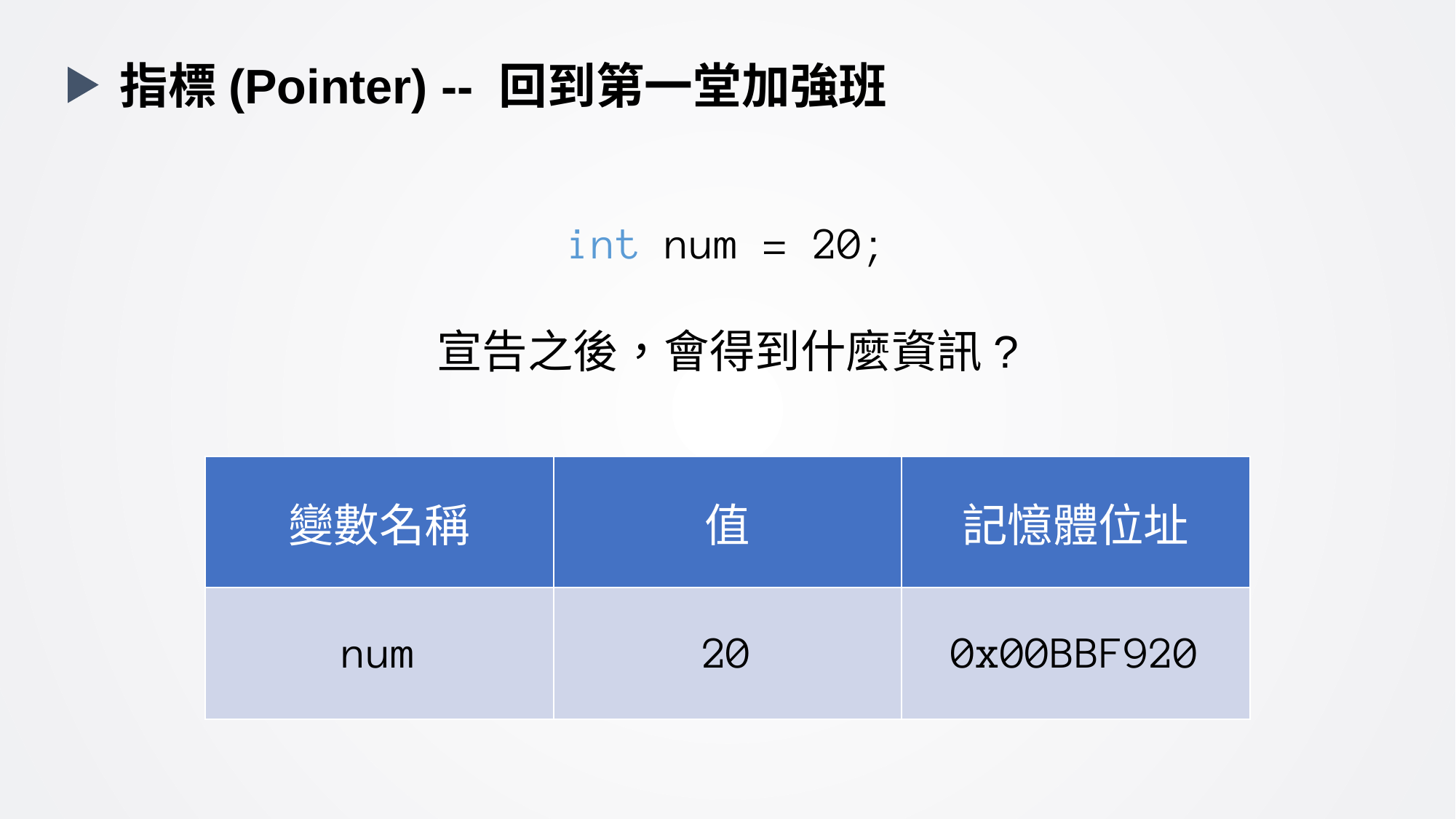

指標(Pointer) -- 回到第一堂加強班

int num = 20;

宣告之後，會得到什麼資訊?
| 變數名稱 | 值 | 記憶體位址 |
| --- | --- | --- |
| num | 20 | 0x00BBF920 |